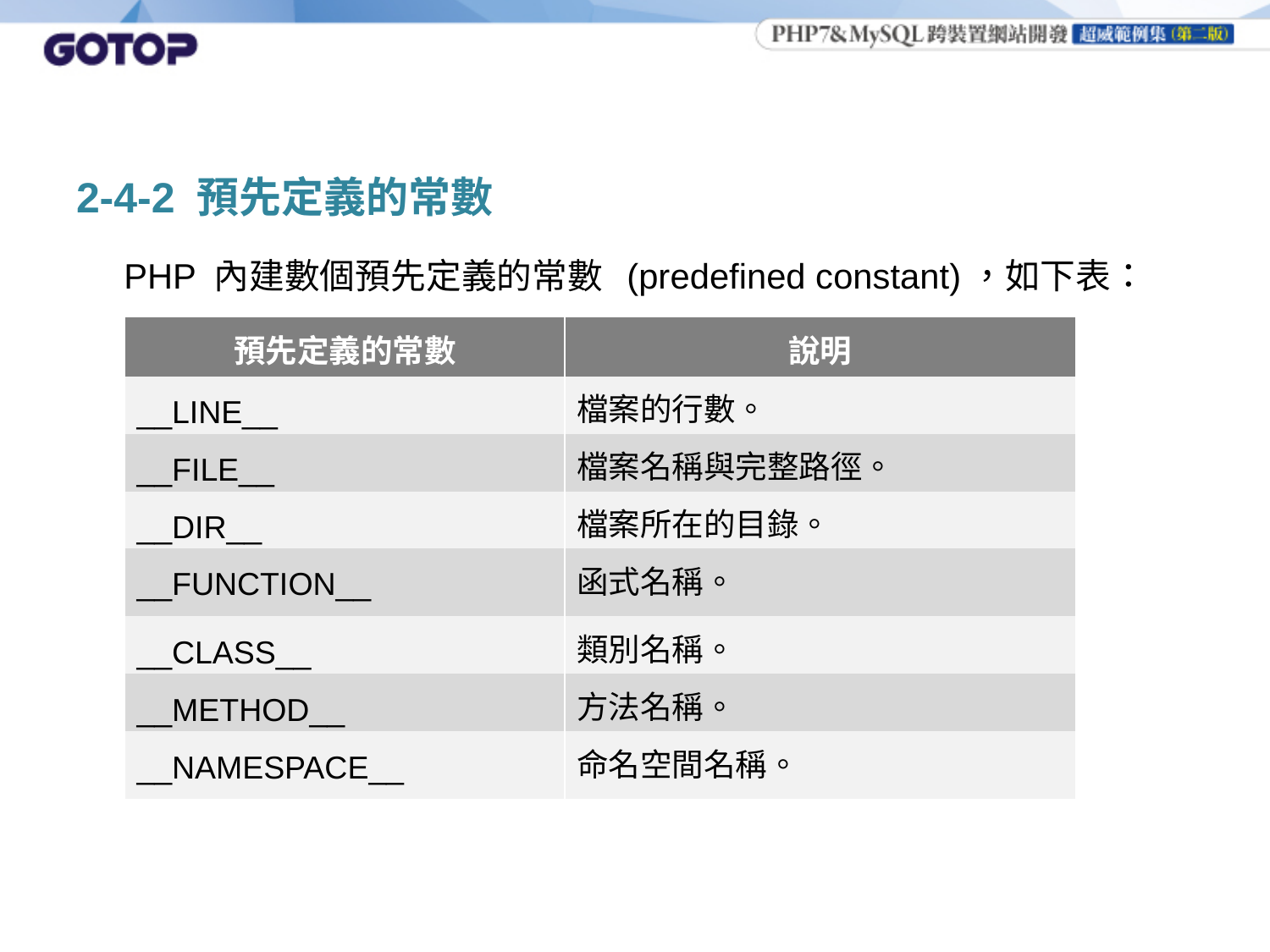

# 2-4-2 預先定義的常數
	PHP 內建數個預先定義的常數  (predefined constant)，如下表：
| 預先定義的常數 | 說明 |
| --- | --- |
| \_\_LINE\_\_ | 檔案的行數。 |
| \_\_FILE\_\_ | 檔案名稱與完整路徑。 |
| \_\_DIR\_\_ | 檔案所在的目錄。 |
| \_\_FUNCTION\_\_ | 函式名稱。 |
| \_\_CLASS\_\_ | 類別名稱。 |
| \_\_METHOD\_\_ | 方法名稱。 |
| \_\_NAMESPACE\_\_ | 命名空間名稱。 |